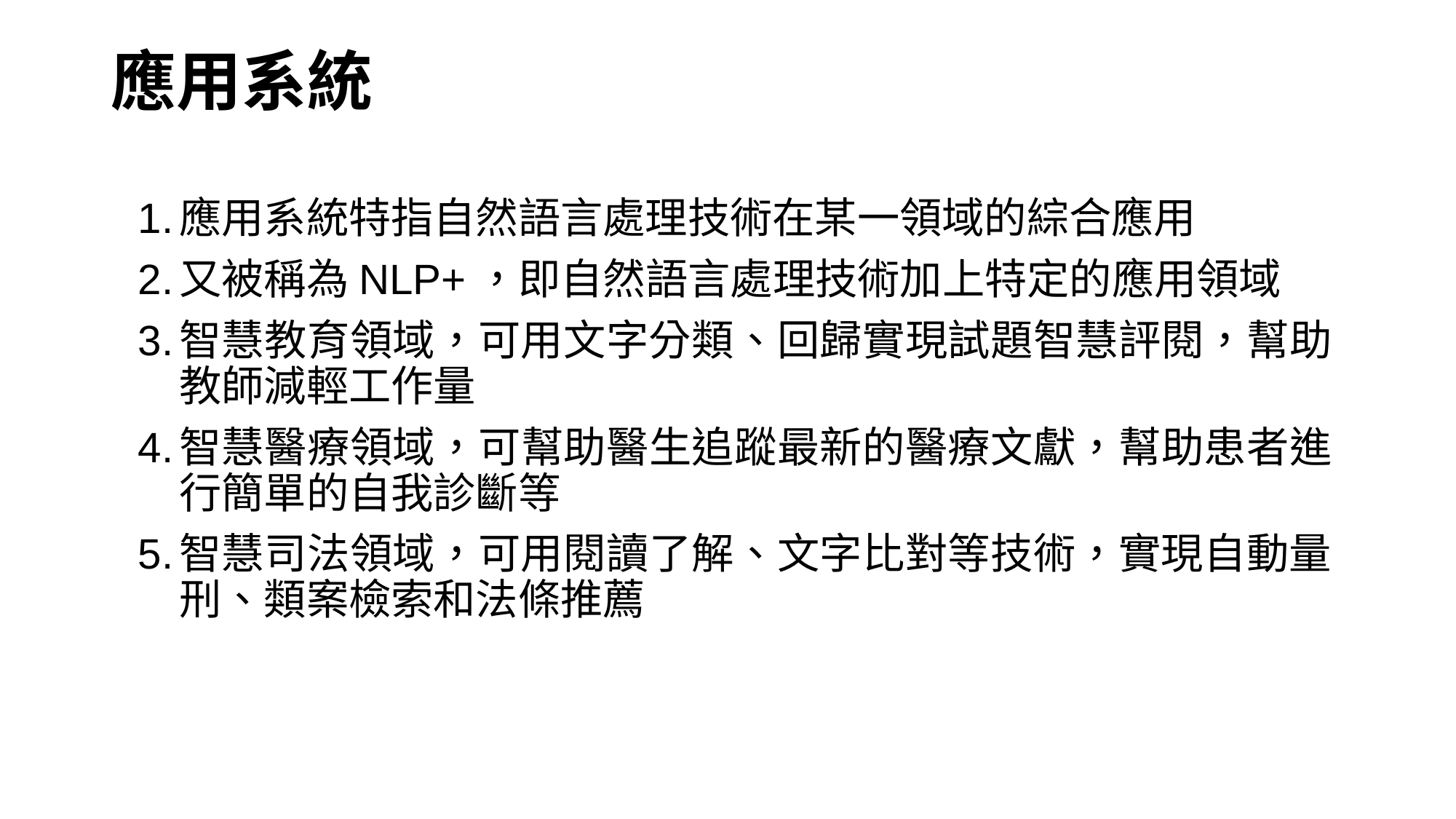

# 應用系統
應用系統特指自然語言處理技術在某一領域的綜合應用
又被稱為NLP+，即自然語言處理技術加上特定的應用領域
智慧教育領域，可用文字分類、回歸實現試題智慧評閱，幫助教師減輕工作量
智慧醫療領域，可幫助醫生追蹤最新的醫療文獻，幫助患者進行簡單的自我診斷等
智慧司法領域，可用閱讀了解、文字比對等技術，實現自動量刑、類案檢索和法條推薦